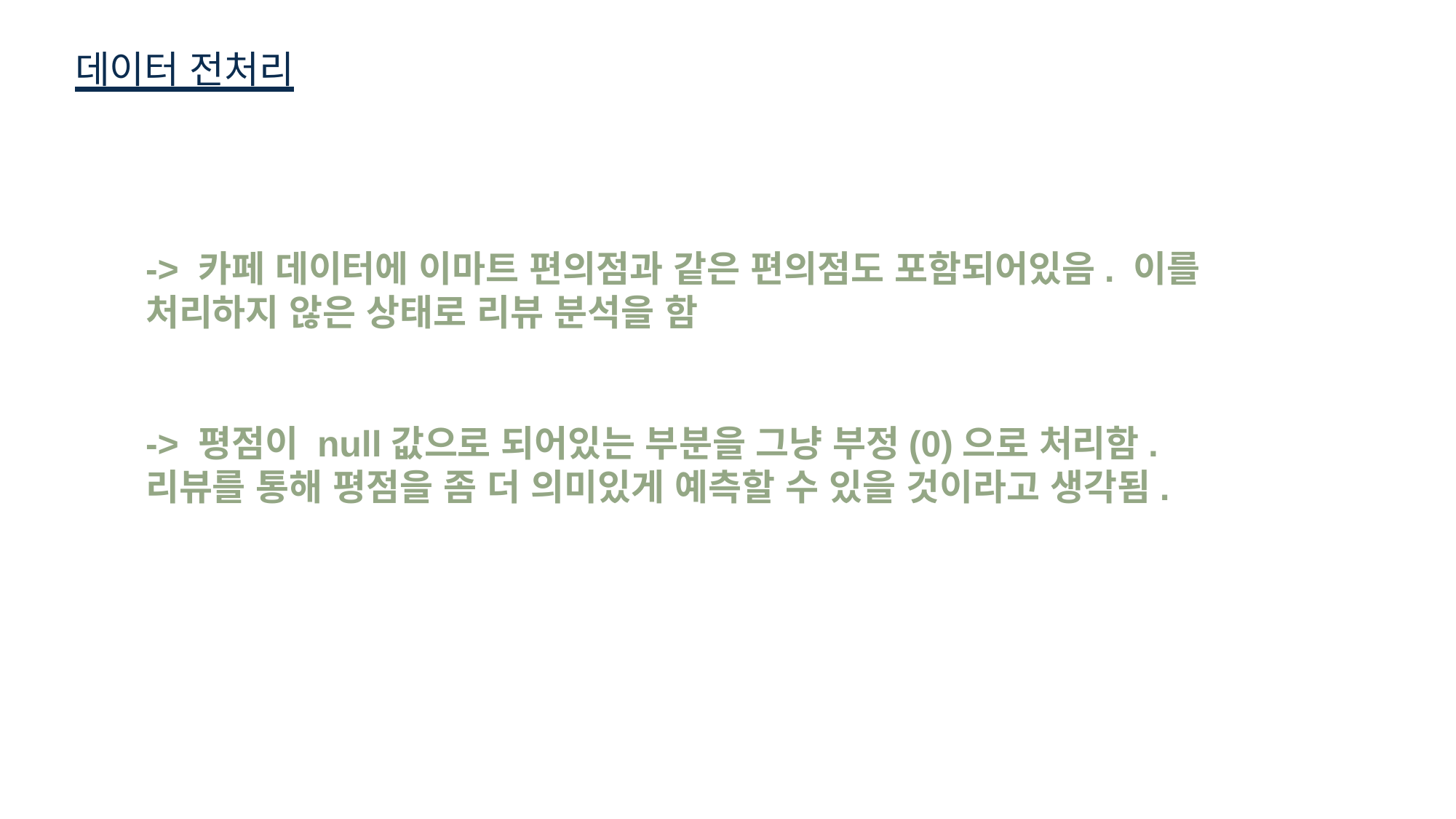

# 데이터 전처리
-> 카페 데이터에 이마트 편의점과 같은 편의점도 포함되어있음. 이를 처리하지 않은 상태로 리뷰 분석을 함

-> 평점이 null값으로 되어있는 부분을 그냥 부정(0)으로 처리함. 리뷰를 통해 평점을 좀 더 의미있게 예측할 수 있을 것이라고 생각됨.